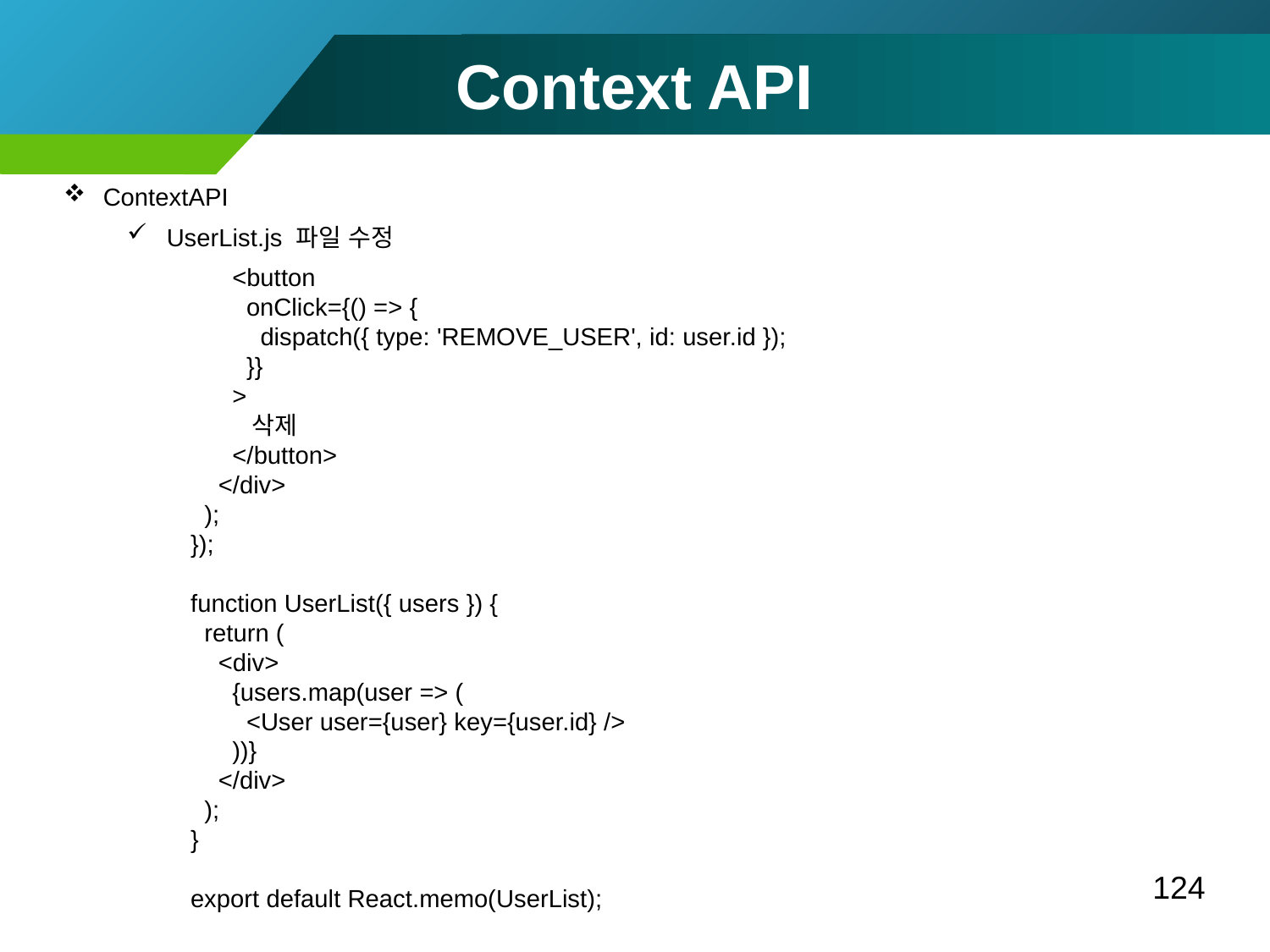

Context API
ContextAPI
UserList.js 파일 수정
      <button
        onClick={() => {
          dispatch({ type: 'REMOVE_USER', id: user.id });
        }}
      >
        삭제
      </button>
    </div>
  );
});

function UserList({ users }) {
  return (
    <div>
      {users.map(user => (
        <User user={user} key={user.id} />
      ))}
    </div>
  );
}

export default React.memo(UserList);
124